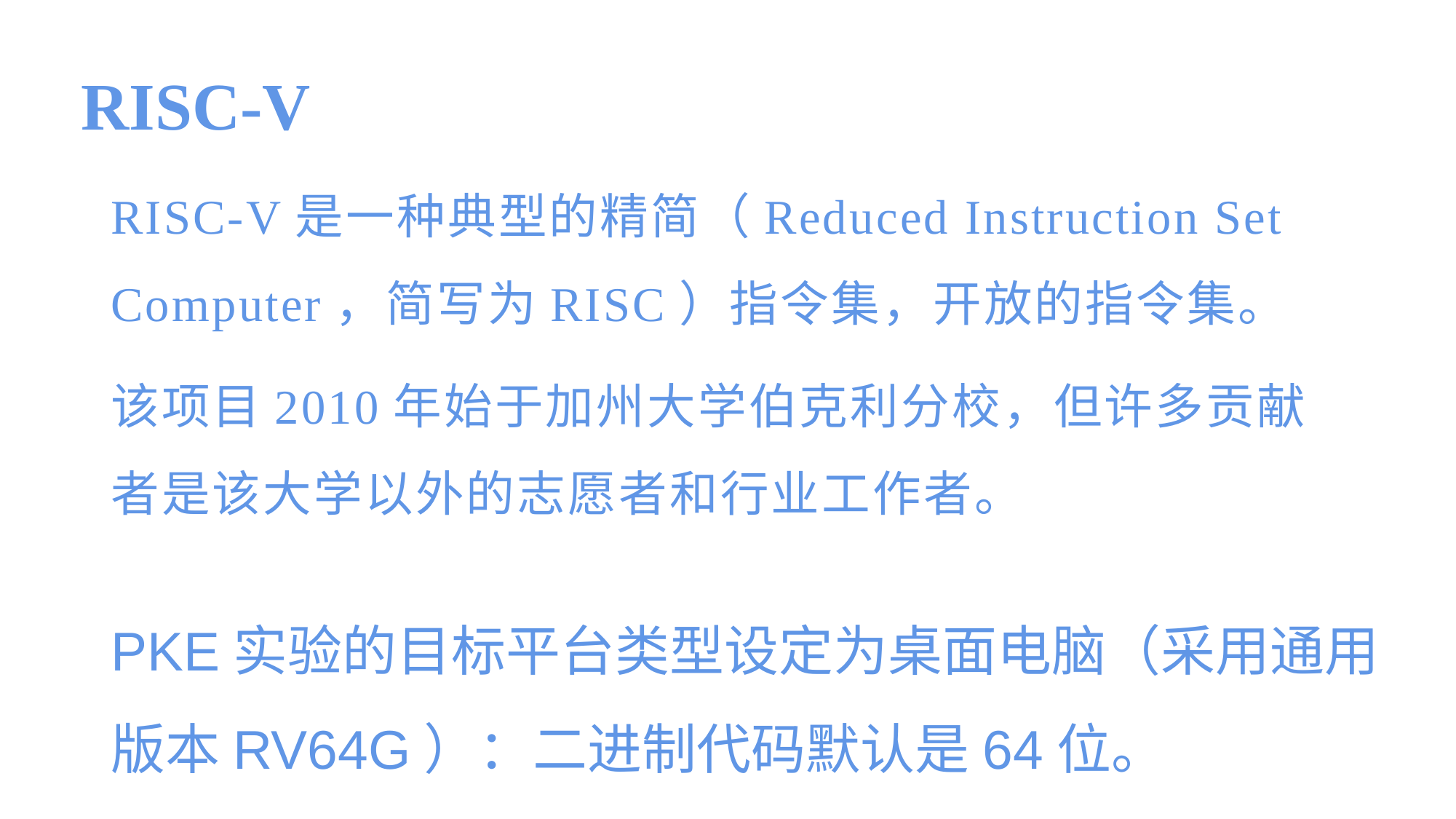

RISC-V
RISC-V是一种典型的精简（Reduced Instruction Set Computer，简写为RISC）指令集，开放的指令集。
该项目2010年始于加州大学伯克利分校，但许多贡献者是该大学以外的志愿者和行业工作者。
PKE实验的目标平台类型设定为桌面电脑（采用通用版本RV64G）：二进制代码默认是64位。